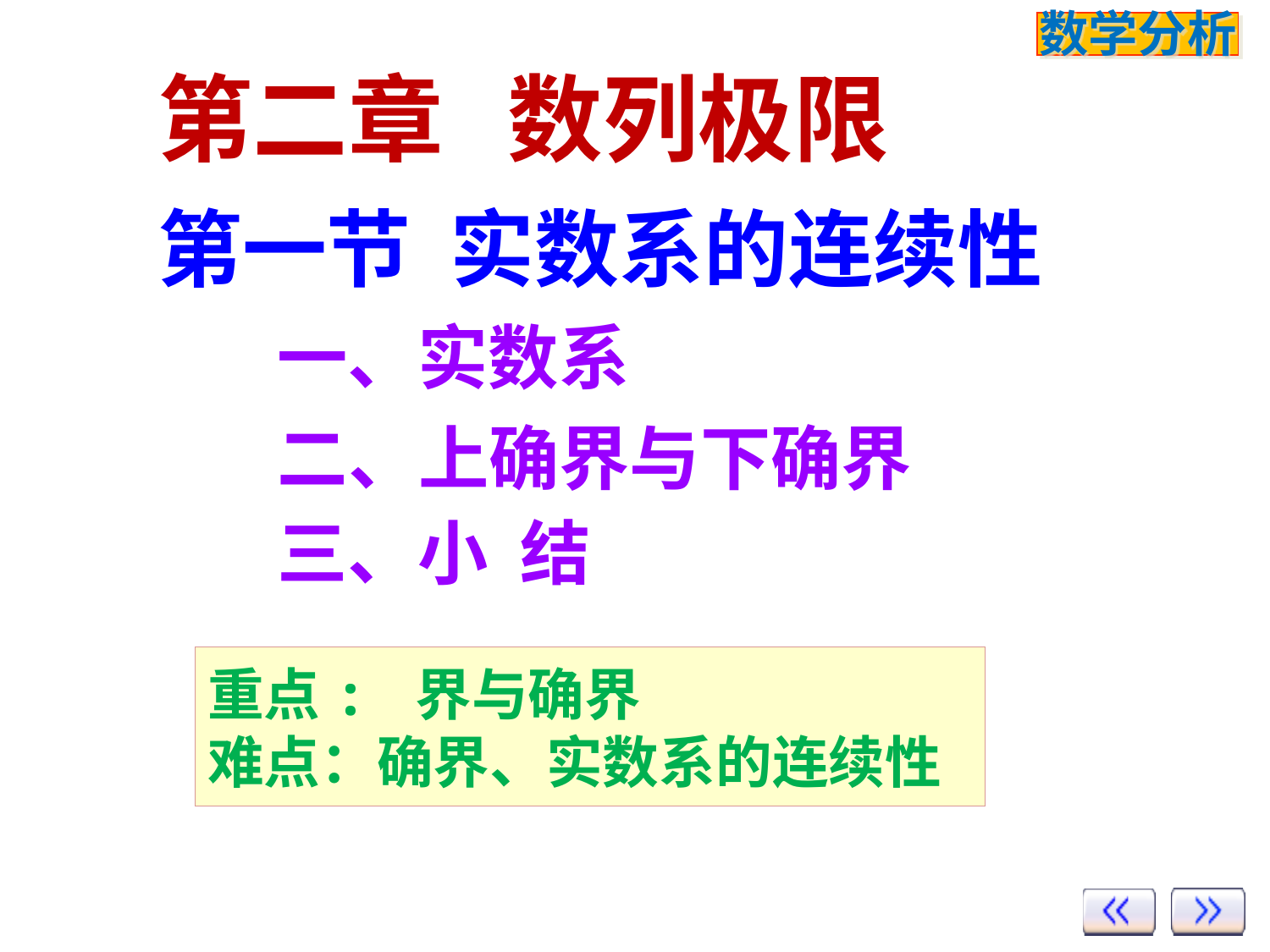

第二章   数列极限
第一节  实数系的连续性
一、实数系
二、上确界与下确界
三、小  结
重点: 界与确界
难点：确界、实数系的连续性